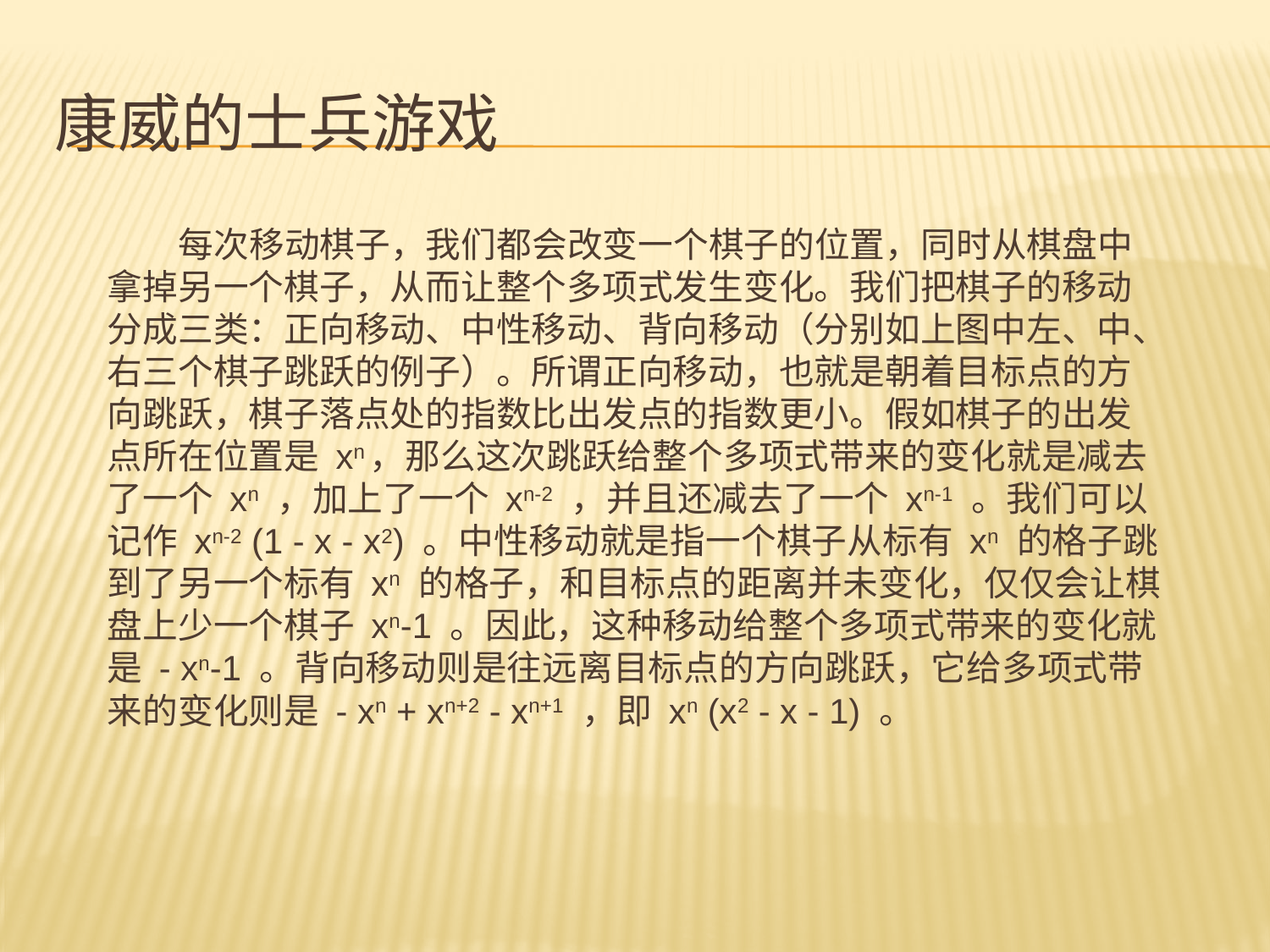

# 康威的士兵游戏
        每次移动棋子，我们都会改变一个棋子的位置，同时从棋盘中拿掉另一个棋子，从而让整个多项式发生变化。我们把棋子的移动分成三类：正向移动、中性移动、背向移动（分别如上图中左、中、右三个棋子跳跃的例子）。所谓正向移动，也就是朝着目标点的方向跳跃，棋子落点处的指数比出发点的指数更小。假如棋子的出发点所在位置是 xn，那么这次跳跃给整个多项式带来的变化就是减去了一个 xn ，加上了一个 xn-2 ，并且还减去了一个 xn-1 。我们可以记作 xn-2 (1 - x - x2) 。中性移动就是指一个棋子从标有 xn 的格子跳到了另一个标有 xn 的格子，和目标点的距离并未变化，仅仅会让棋盘上少一个棋子 xn-1 。因此，这种移动给整个多项式带来的变化就是 - xn-1 。背向移动则是往远离目标点的方向跳跃，它给多项式带来的变化则是 - xn + xn+2 - xn+1 ，即 xn (x2 - x - 1) 。